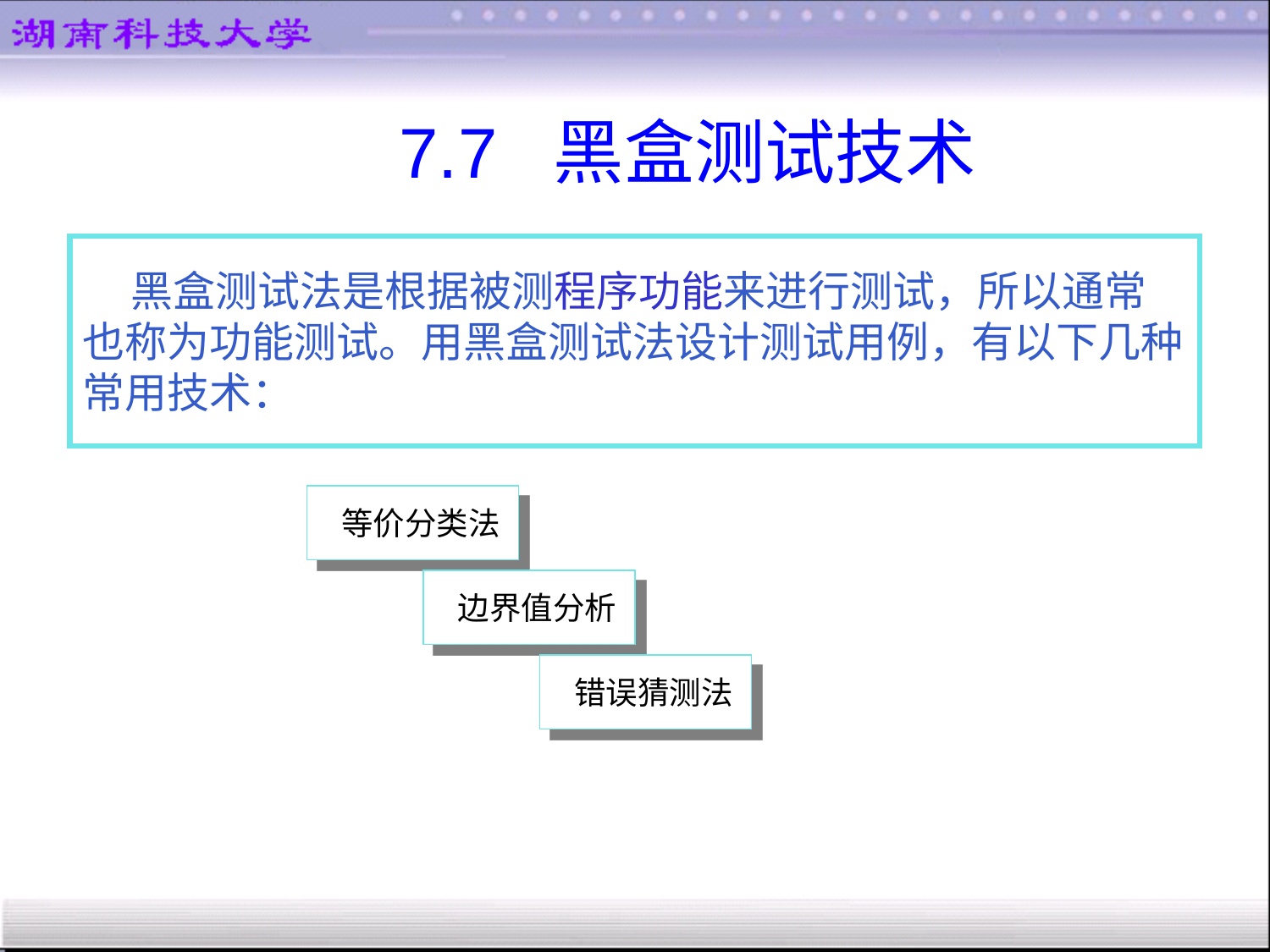

7.7  黑盒测试技术
    黑盒测试法是根据被测程序功能来进行测试，所以通常
也称为功能测试。用黑盒测试法设计测试用例，有以下几种
常用技术：
  等价分类法
  边界值分析
  错误猜测法